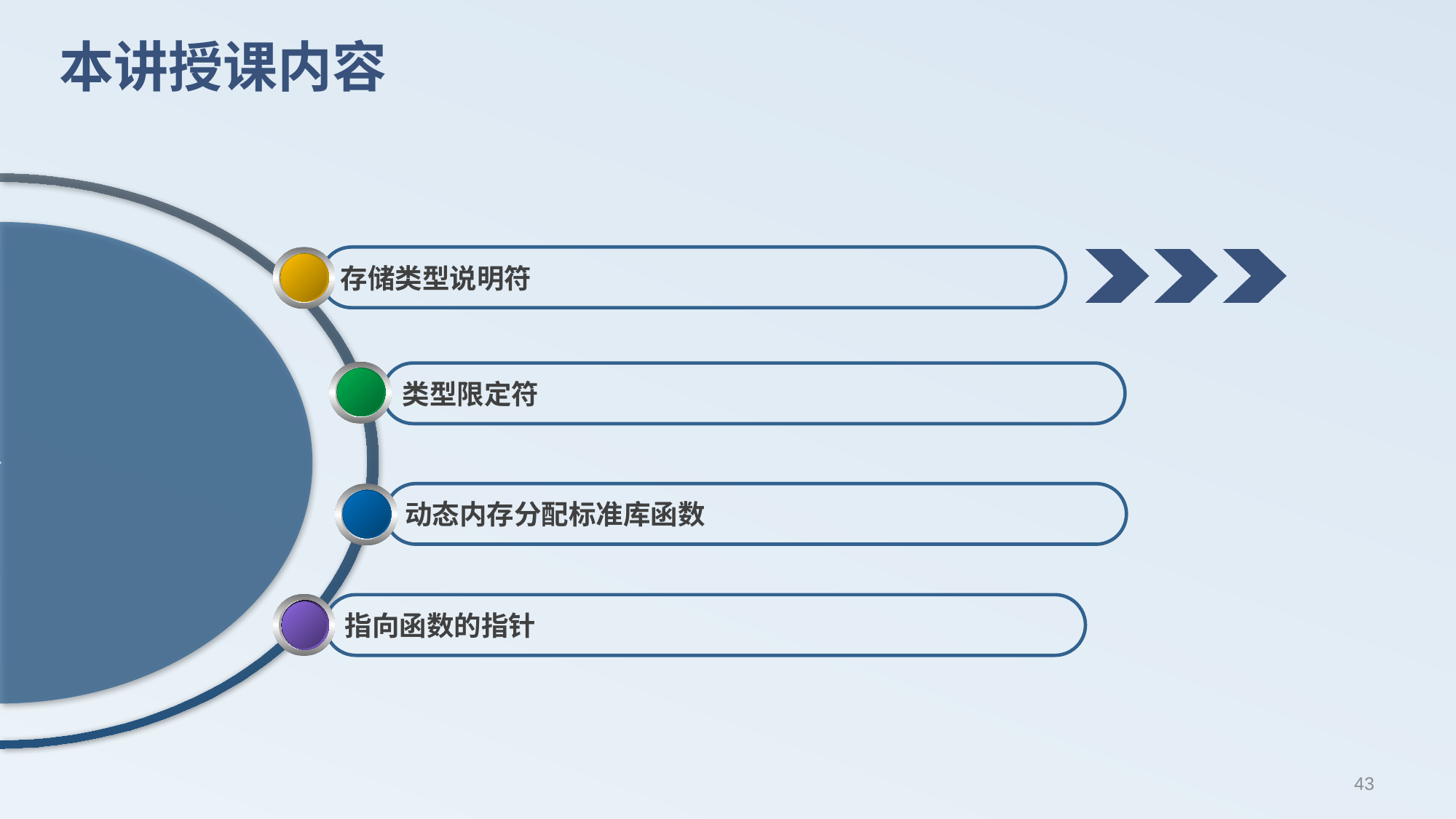

# 本讲授课内容

存储类型说明符

类型限定符

动态内存分配标准库函数

指向函数的指针